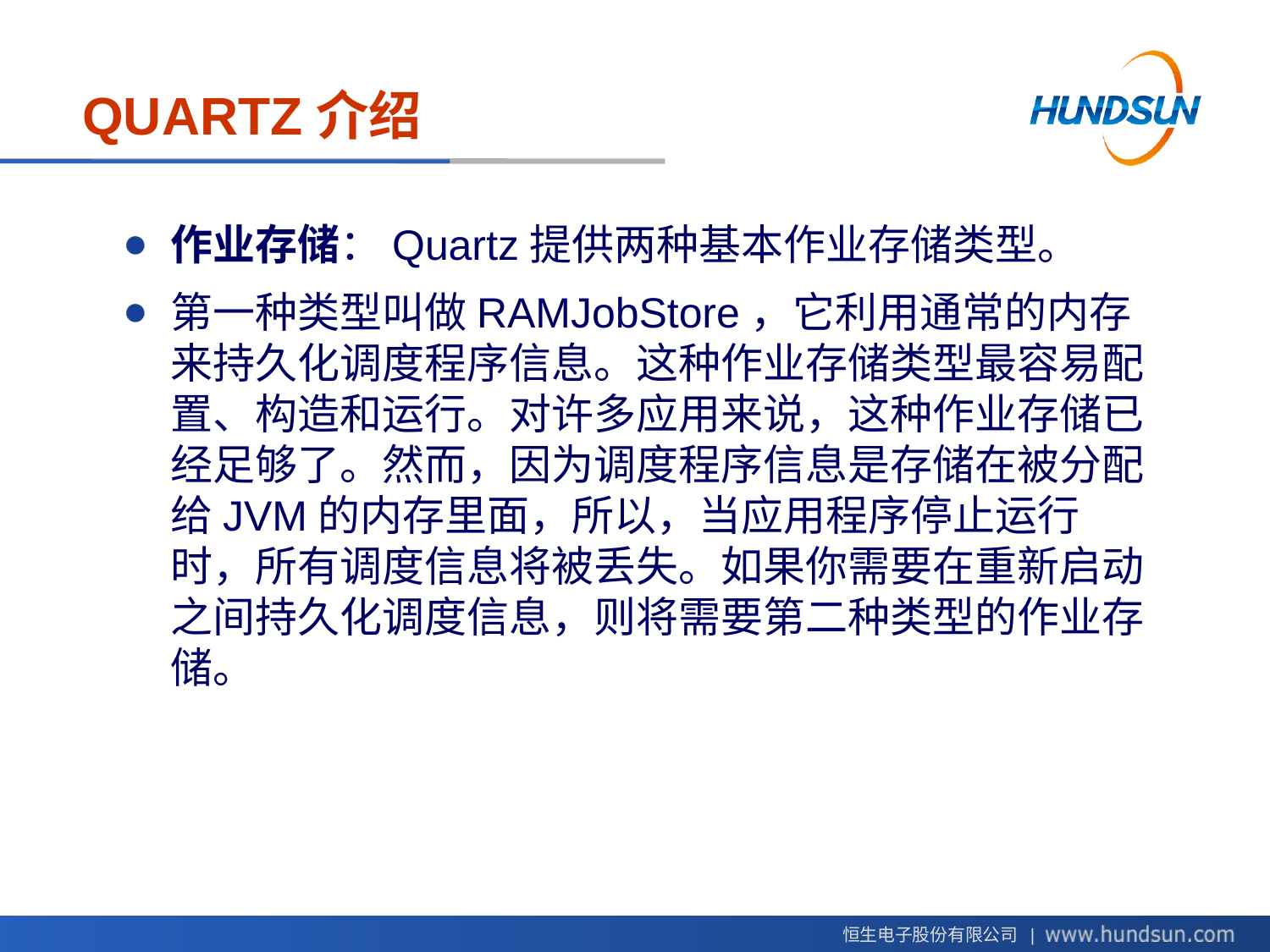

# QUARTZ介绍
作业存储：Quartz提供两种基本作业存储类型。
第一种类型叫做RAMJobStore，它利用通常的内存来持久化调度程序信息。这种作业存储类型最容易配置、构造和运行。对许多应用来说，这种作业存储已经足够了。然而，因为调度程序信息是存储在被分配给JVM的内存里面，所以，当应用程序停止运行时，所有调度信息将被丢失。如果你需要在重新启动之间持久化调度信息，则将需要第二种类型的作业存储。